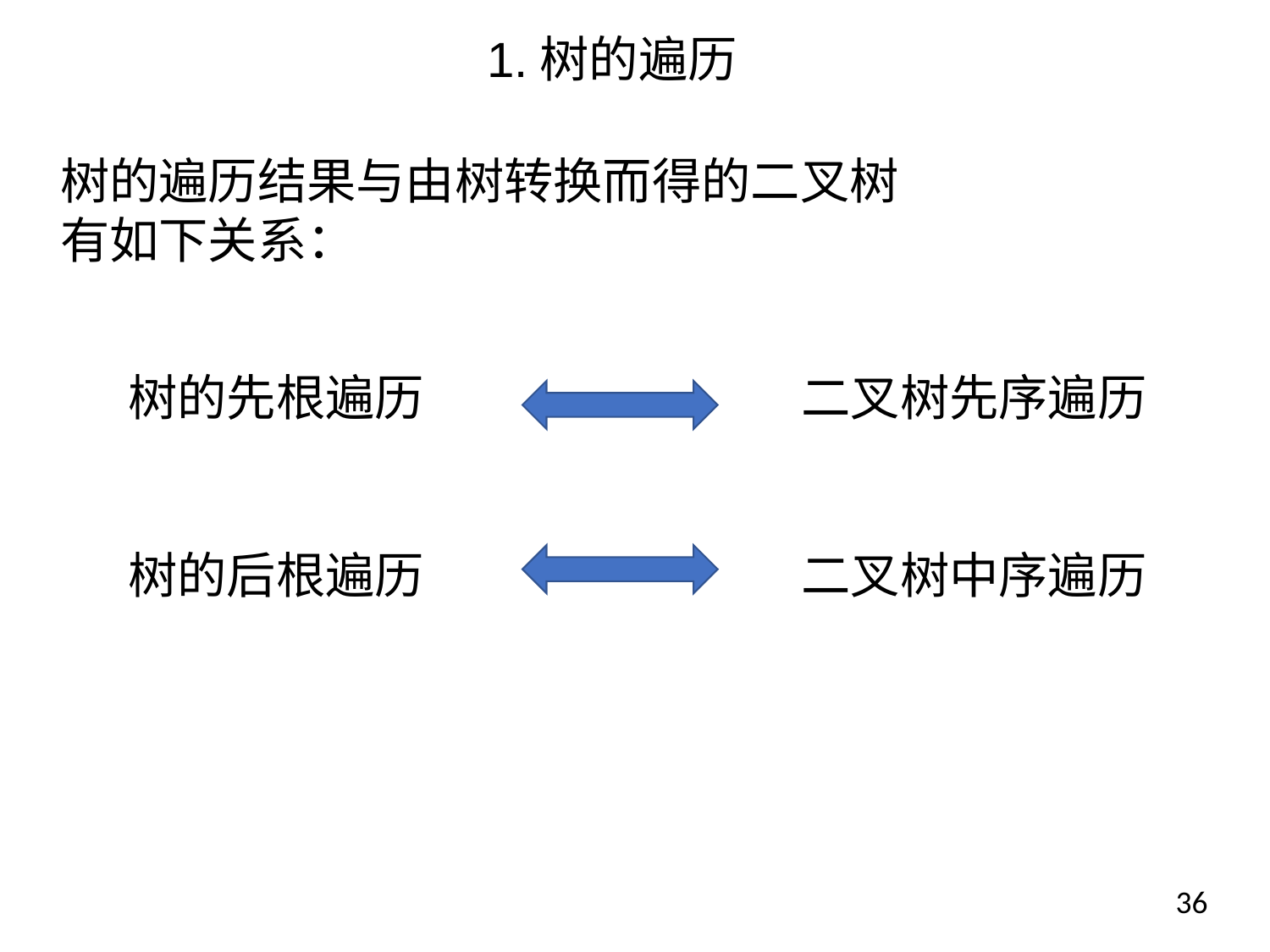

1.树的遍历
树的遍历结果与由树转换而得的二叉树有如下关系：
树的先根遍历

树的后根遍历
二叉树先序遍历

二叉树中序遍历

36